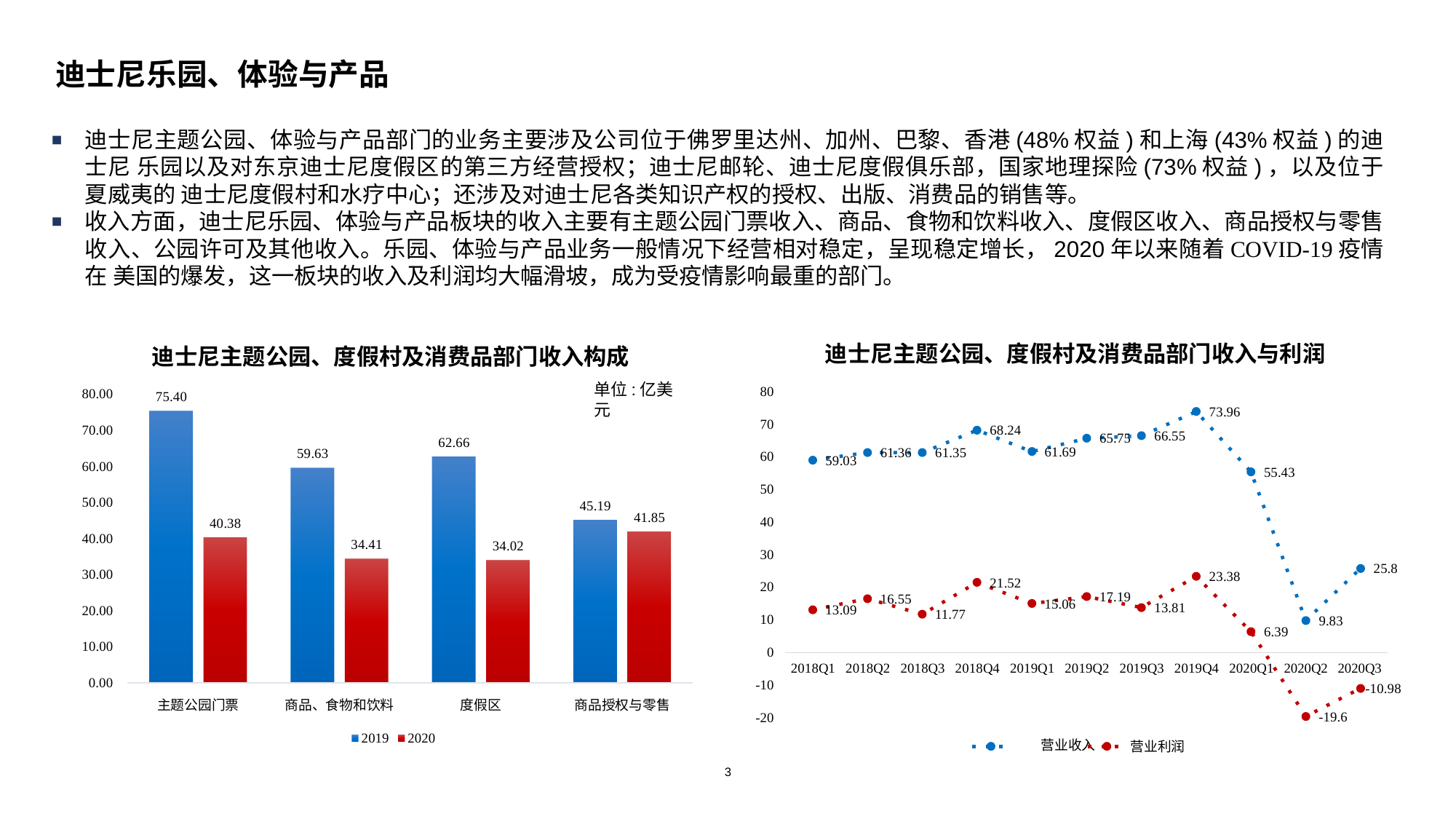

# 迪士尼乐园、体验与产品
迪士尼主题公园、体验与产品部门的业务主要涉及公司位于佛罗里达州、加州、巴黎、香港(48%权益)和上海(43%权益)的迪士尼 乐园以及对东京迪士尼度假区的第三方经营授权；迪士尼邮轮、迪士尼度假俱乐部，国家地理探险(73%权益)，以及位于夏威夷的 迪士尼度假村和水疗中心；还涉及对迪士尼各类知识产权的授权、出版、消费品的销售等。
收入方面，迪士尼乐园、体验与产品板块的收入主要有主题公园门票收入、商品、食物和饮料收入、度假区收入、商品授权与零售 收入、公园许可及其他收入。乐园、体验与产品业务一般情况下经营相对稳定，呈现稳定增长，2020年以来随着COVID-19疫情在 美国的爆发，这一板块的收入及利润均大幅滑坡，成为受疫情影响最重的部门。
迪士尼主题公园、度假村及消费品部门收入与利润
迪士尼主题公园、度假村及消费品部门收入构成
单位:亿美元
80
80.00
75.40
73.96

70
70.00
68.24

66.55
65.75

62.66

61.69
61.36
61.35
59.63

60

59.03

60.00
55.43

50
50.00
45.19
41.85
40
40.38

40.00

34.41
34.02

30

25.8

30.00
23.38

21.52

20

17.19
16.55

15.06

13.81

13.09
20.00

11.77

10
9.83

6.39

10.00
0

2018Q1
2018Q2
2018Q3
2018Q4
2019Q1
2019Q2
2019Q3
2019Q4
2020Q1
2020Q2  2020Q3
-10.98
0.00
-10

主题公园门票
商品、食物和饮料
度假区
商品授权与零售
-19.6
-20

2019
2020

营业收入
营业利润

3